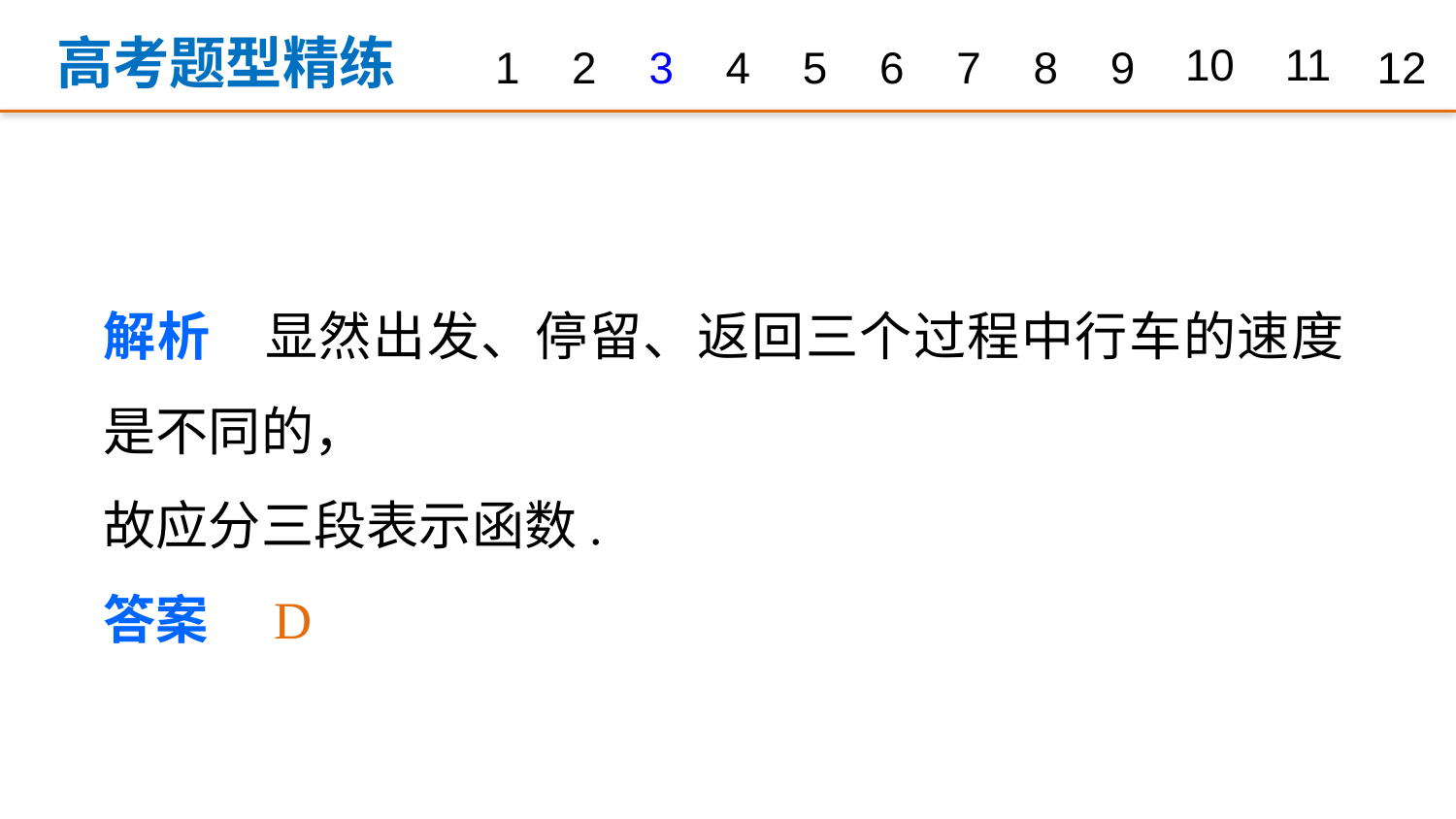

高考题型精练
1
2
3
4
5
6
7
8
9
10
11
12
解析　显然出发、停留、返回三个过程中行车的速度是不同的，
故应分三段表示函数.
答案　D